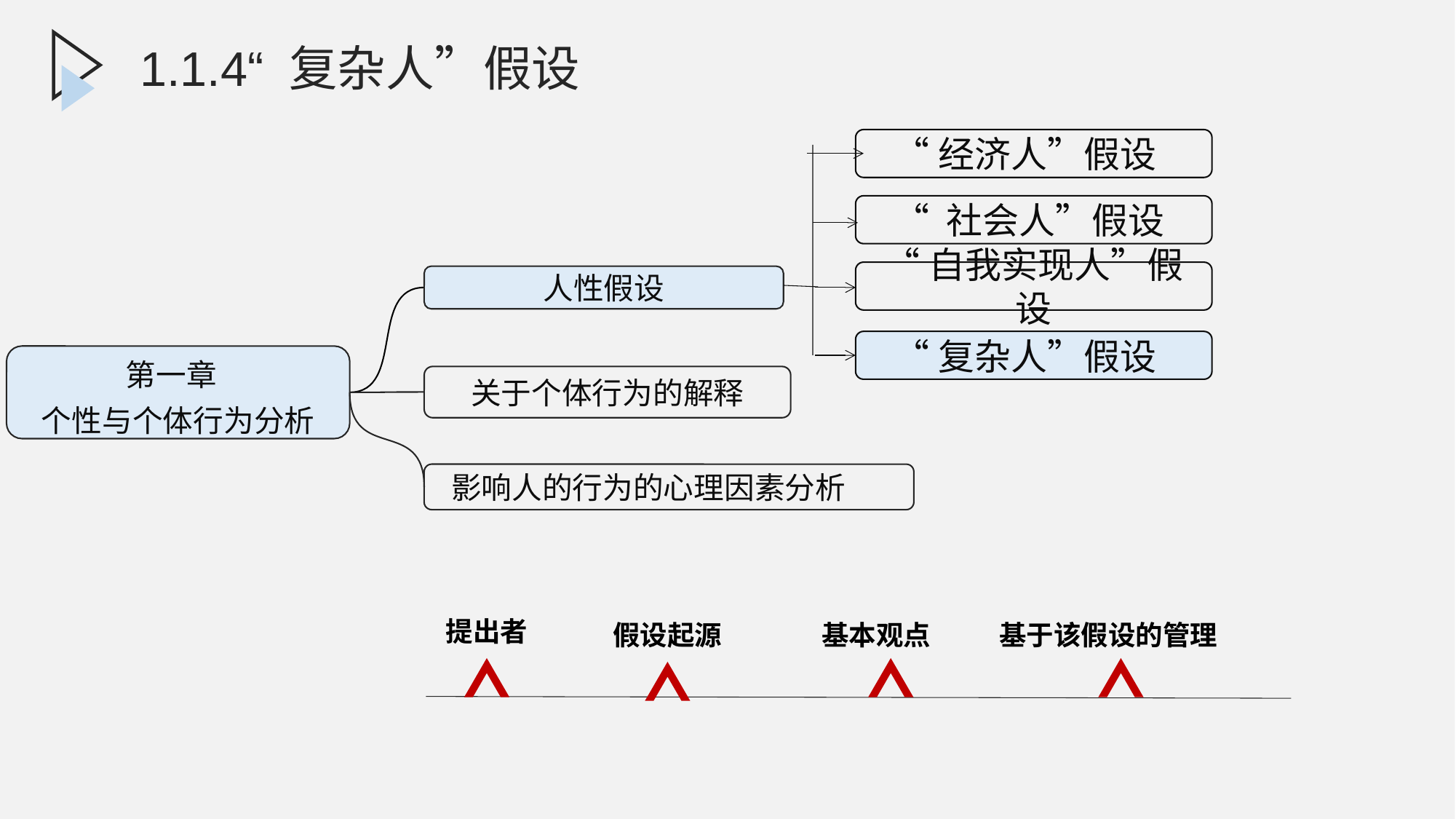

1.1.4“ 复杂人”假设
   “经济人”假设
   “ 社会人”假设

“自我实现人”假设
   “复杂人”假设
人性假设
第一章
个性与个体行为分析
关于个体行为的解释
 影响人的行为的心理因素分析
提出者
基于该假设的管理

假设起源

基本观点